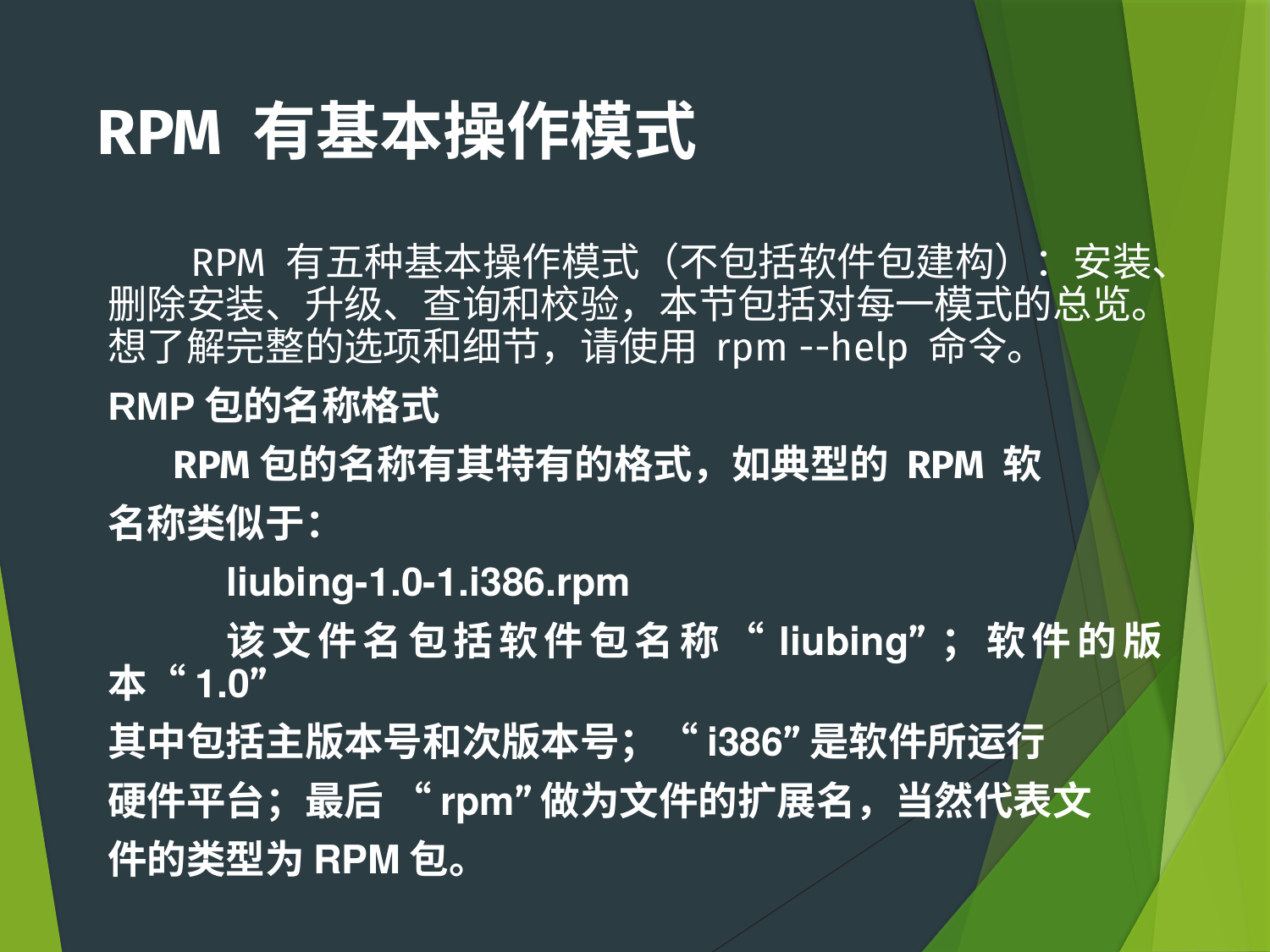

# RPM 有基本操作模式
        RPM 有五种基本操作模式（不包括软件包建构）：安装、删除安装、升级、查询和校验，本节包括对每一模式的总览。想了解完整的选项和细节，请使用 rpm --help 命令。
RMP包的名称格式
       RPM包的名称有其特有的格式，如典型的 RPM 软
名称类似于：
			liubing-1.0-1.i386.rpm
       该文件名包括软件包名称“liubing”；软件的版本“1.0”
其中包括主版本号和次版本号；“i386”是软件所运行
硬件平台；最后 “rpm”做为文件的扩展名，当然代表文
件的类型为RPM包。